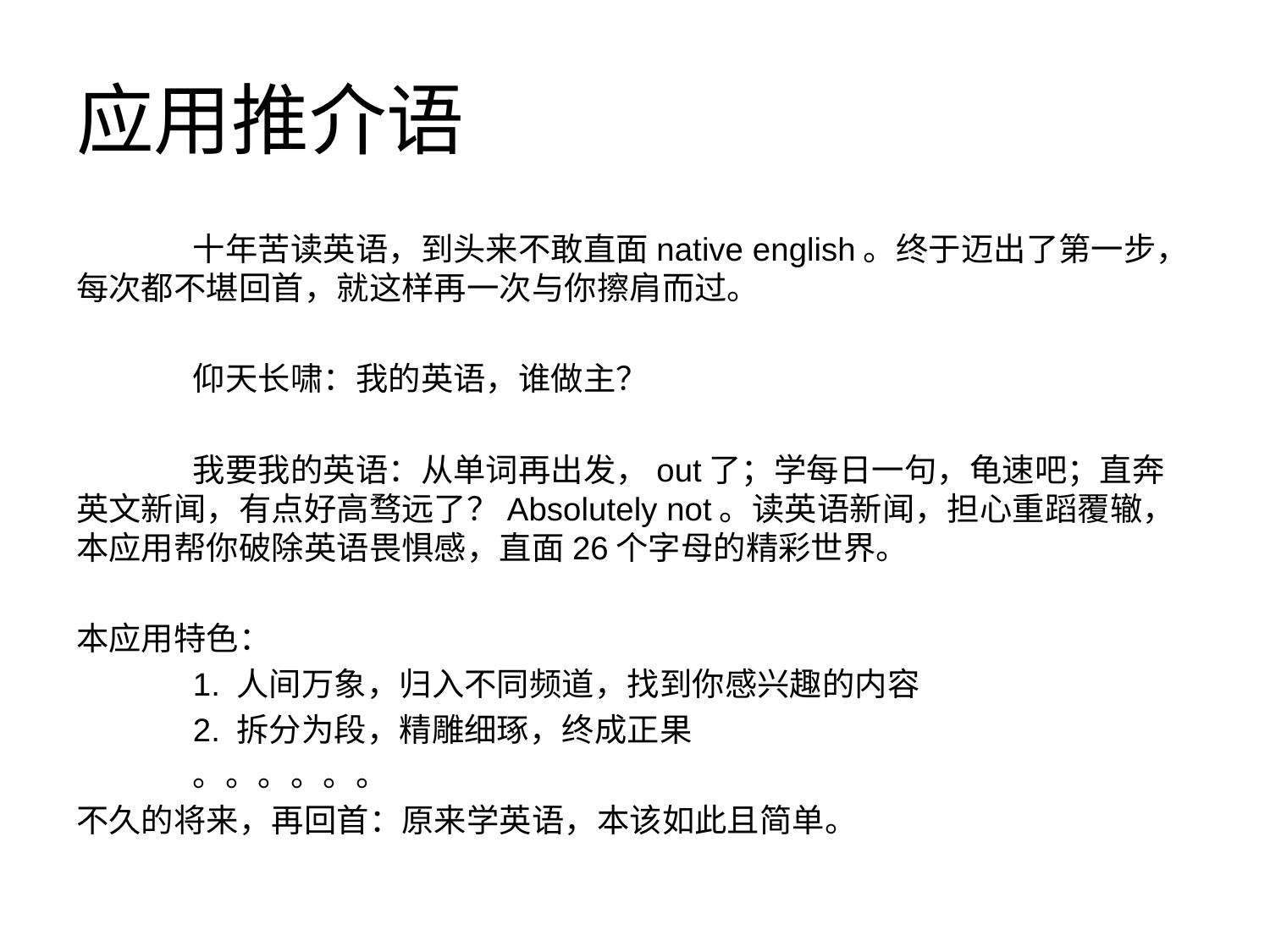

# 应用推介语
	十年苦读英语，到头来不敢直面native english。终于迈出了第一步，每次都不堪回首，就这样再一次与你擦肩而过。

	仰天长啸：我的英语，谁做主？

	我要我的英语：从单词再出发，out了；学每日一句，龟速吧；直奔英文新闻，有点好高骛远了？Absolutely not。读英语新闻，担心重蹈覆辙，本应用帮你破除英语畏惧感，直面26个字母的精彩世界。

本应用特色：
	1. 人间万象，归入不同频道，找到你感兴趣的内容
	2. 拆分为段，精雕细琢，终成正果
	。。。。。。
不久的将来，再回首：原来学英语，本该如此且简单。